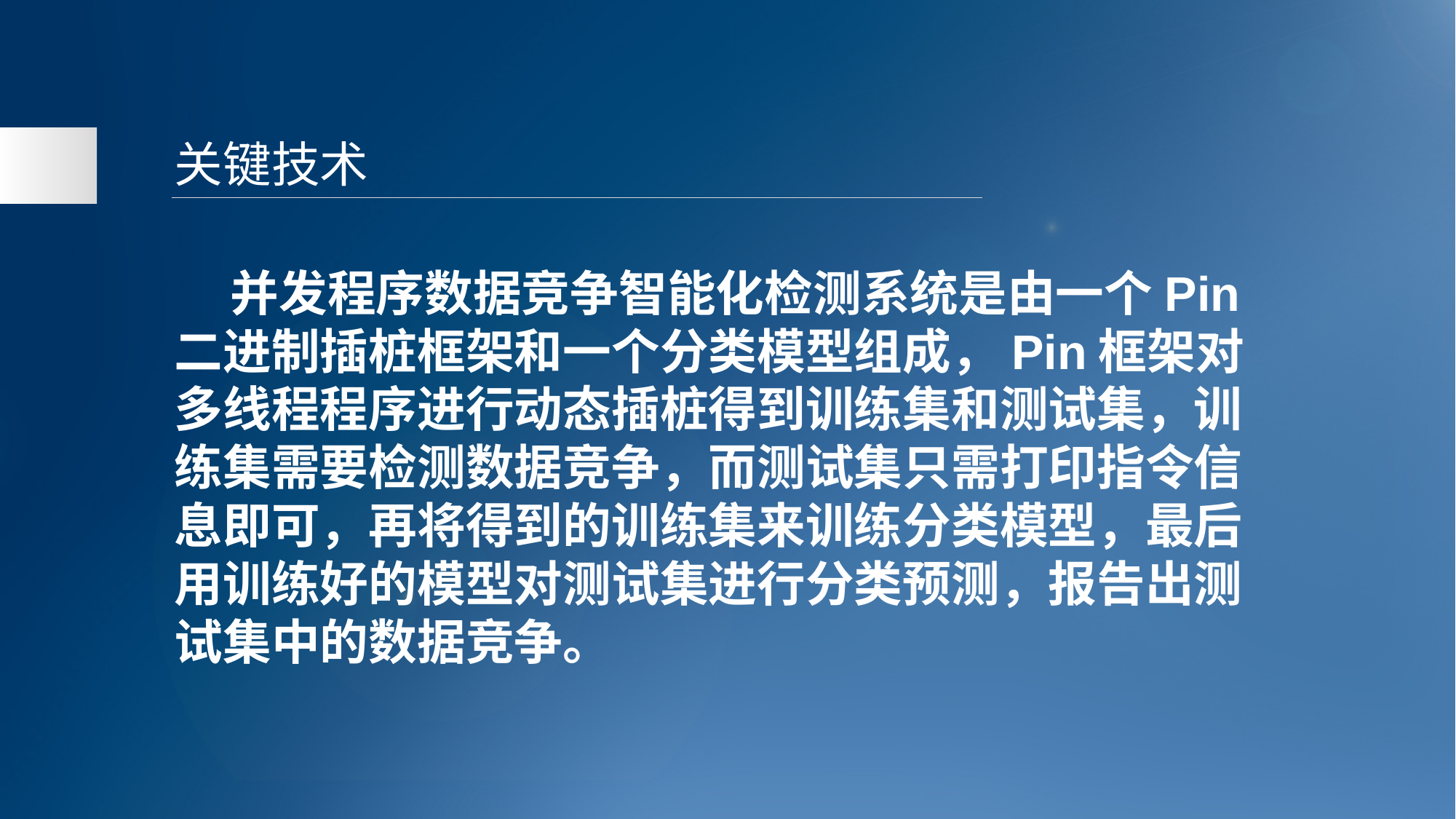

关键技术
    并发程序数据竞争智能化检测系统是由一个Pin二进制插桩框架和一个分类模型组成，Pin框架对多线程程序进行动态插桩得到训练集和测试集，训练集需要检测数据竞争，而测试集只需打印指令信息即可，再将得到的训练集来训练分类模型，最后用训练好的模型对测试集进行分类预测，报告出测试集中的数据竞争。